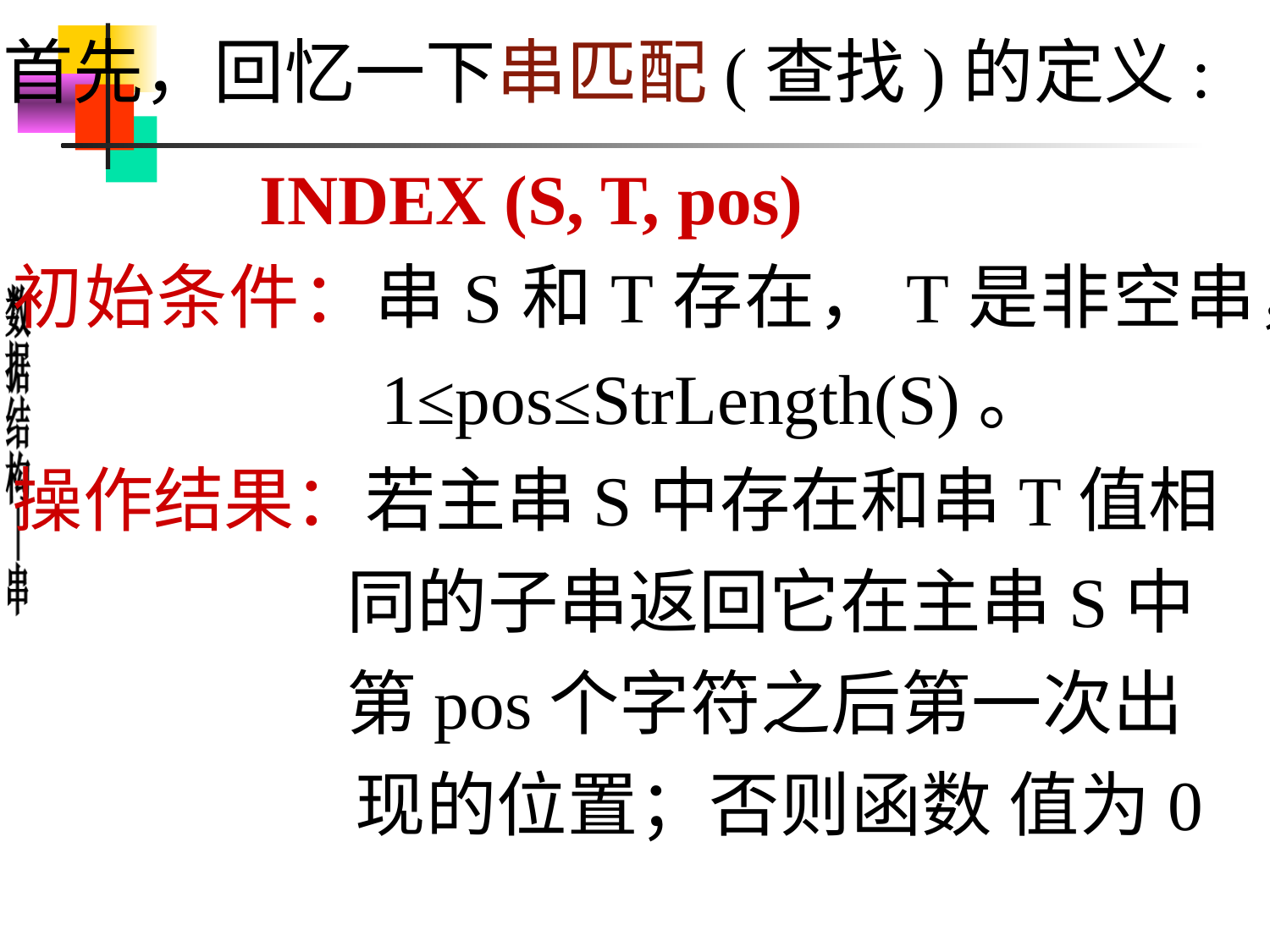

首先，回忆一下串匹配(查找)的定义:
INDEX (S, T, pos)
初始条件：串S和T存在，T是非空串，
                     1≤pos≤StrLength(S)。
操作结果：若主串S中存在和串T值相
                    同的子串返回它在主串S中
                    第pos个字符之后第一次出
                    现的位置；否则函数 值为0